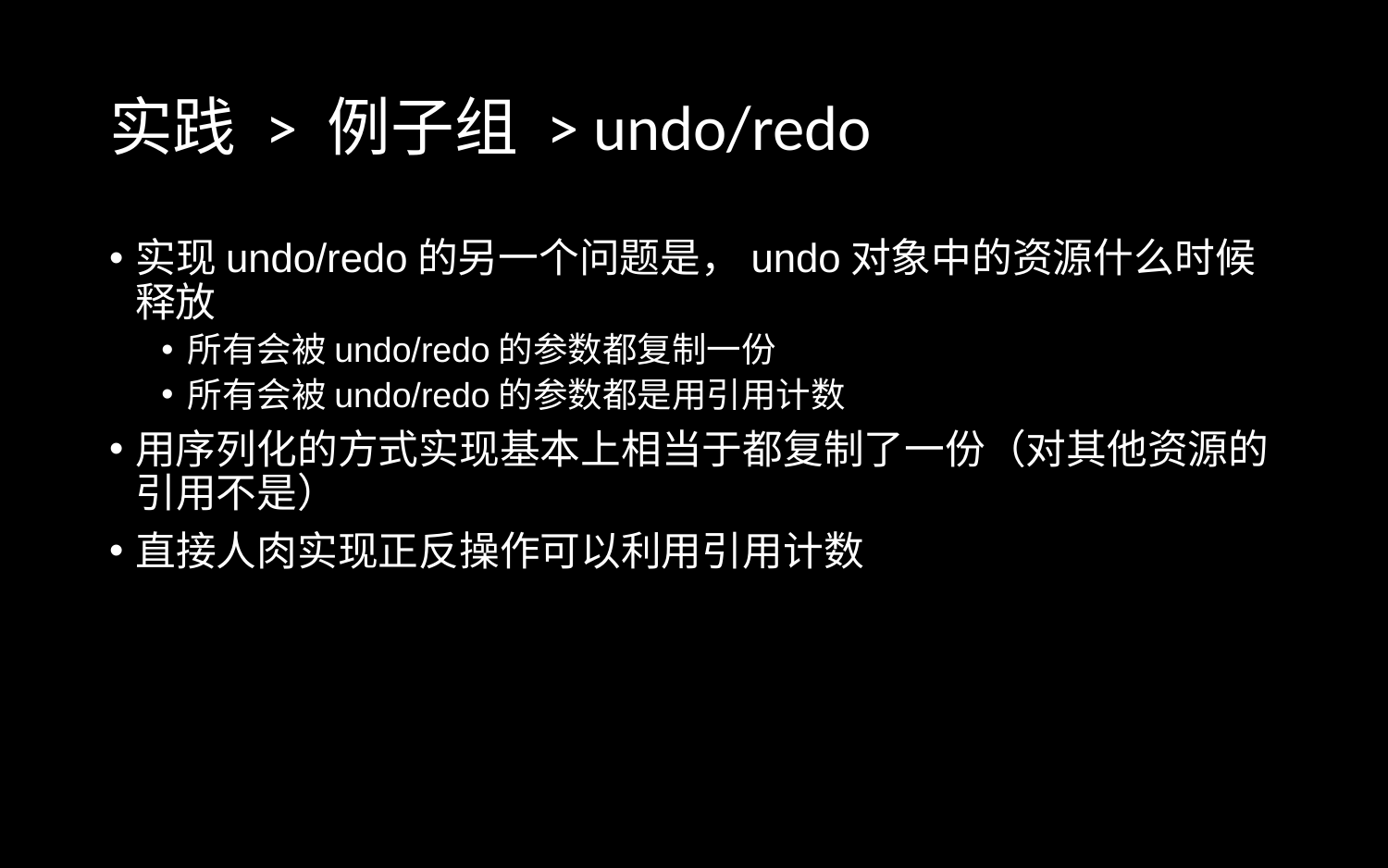

# 实践 > 例子组 > undo/redo
实现undo/redo的另一个问题是，undo对象中的资源什么时候释放
所有会被undo/redo的参数都复制一份
所有会被undo/redo的参数都是用引用计数
用序列化的方式实现基本上相当于都复制了一份（对其他资源的引用不是）
直接人肉实现正反操作可以利用引用计数